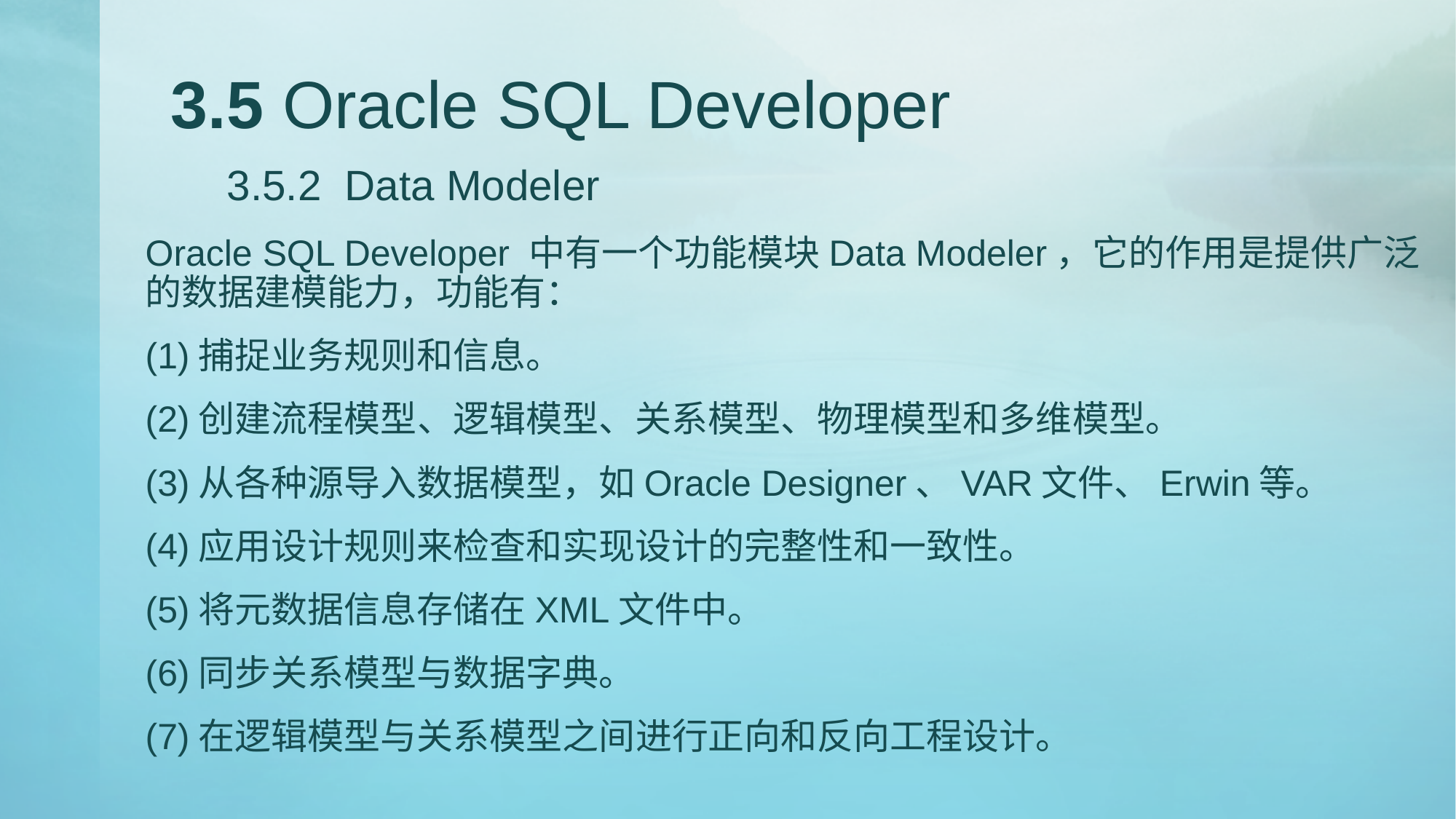

# 3.5 Oracle SQL Developer 3.5.2  Data Modeler
Oracle SQL Developer 中有一个功能模块Data Modeler，它的作用是提供广泛的数据建模能力，功能有：
(1)捕捉业务规则和信息。
(2)创建流程模型、逻辑模型、关系模型、物理模型和多维模型。
(3)从各种源导入数据模型，如Oracle Designer、VAR文件、Erwin等。
(4)应用设计规则来检查和实现设计的完整性和一致性。
(5)将元数据信息存储在XML文件中。
(6)同步关系模型与数据字典。
(7)在逻辑模型与关系模型之间进行正向和反向工程设计。